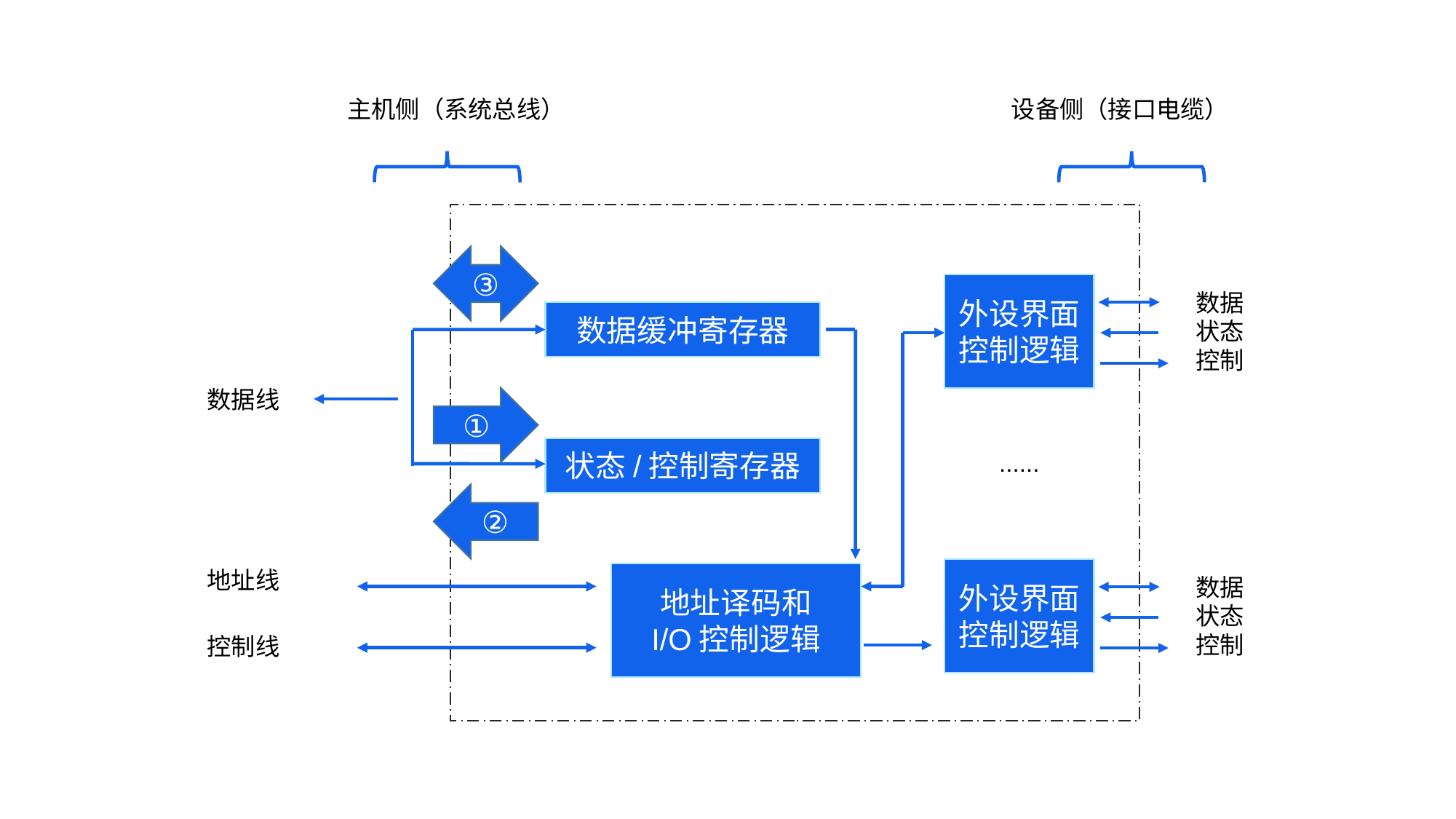

主机侧（系统总线）
设备侧（接口电缆）

③
外设界面
控制逻辑
数据
状态
控制
数据缓冲寄存器
数据线
①
状态/控制寄存器
......
②
外设界面
控制逻辑
地址线
地址译码和
I/O控制逻辑
数据
状态
控制
控制线